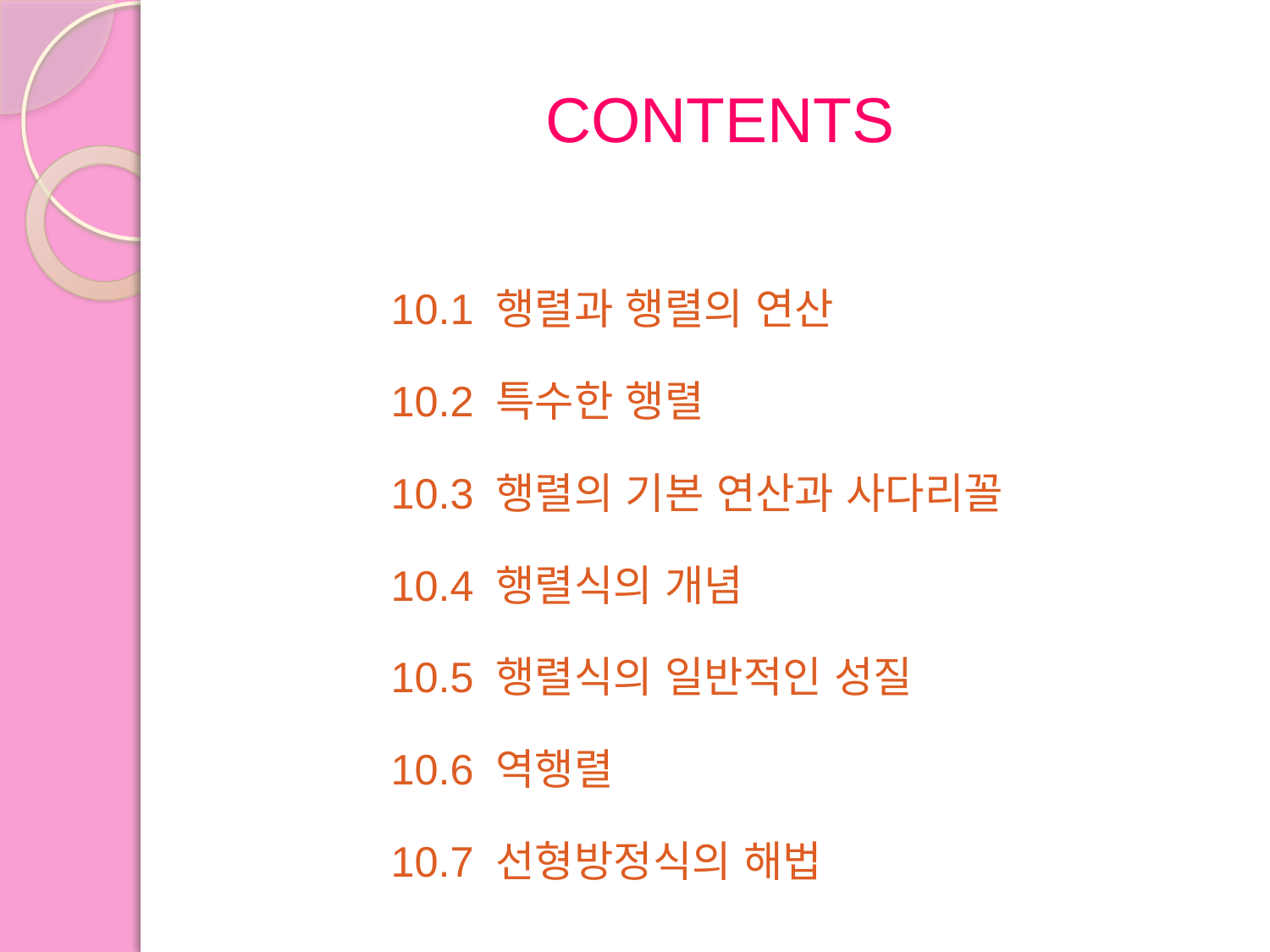

# CONTENTS
10.1 행렬과 행렬의 연산

10.2 특수한 행렬

10.3 행렬의 기본 연산과 사다리꼴

10.4 행렬식의 개념

10.5 행렬식의 일반적인 성질

10.6 역행렬

10.7 선형방정식의 해법